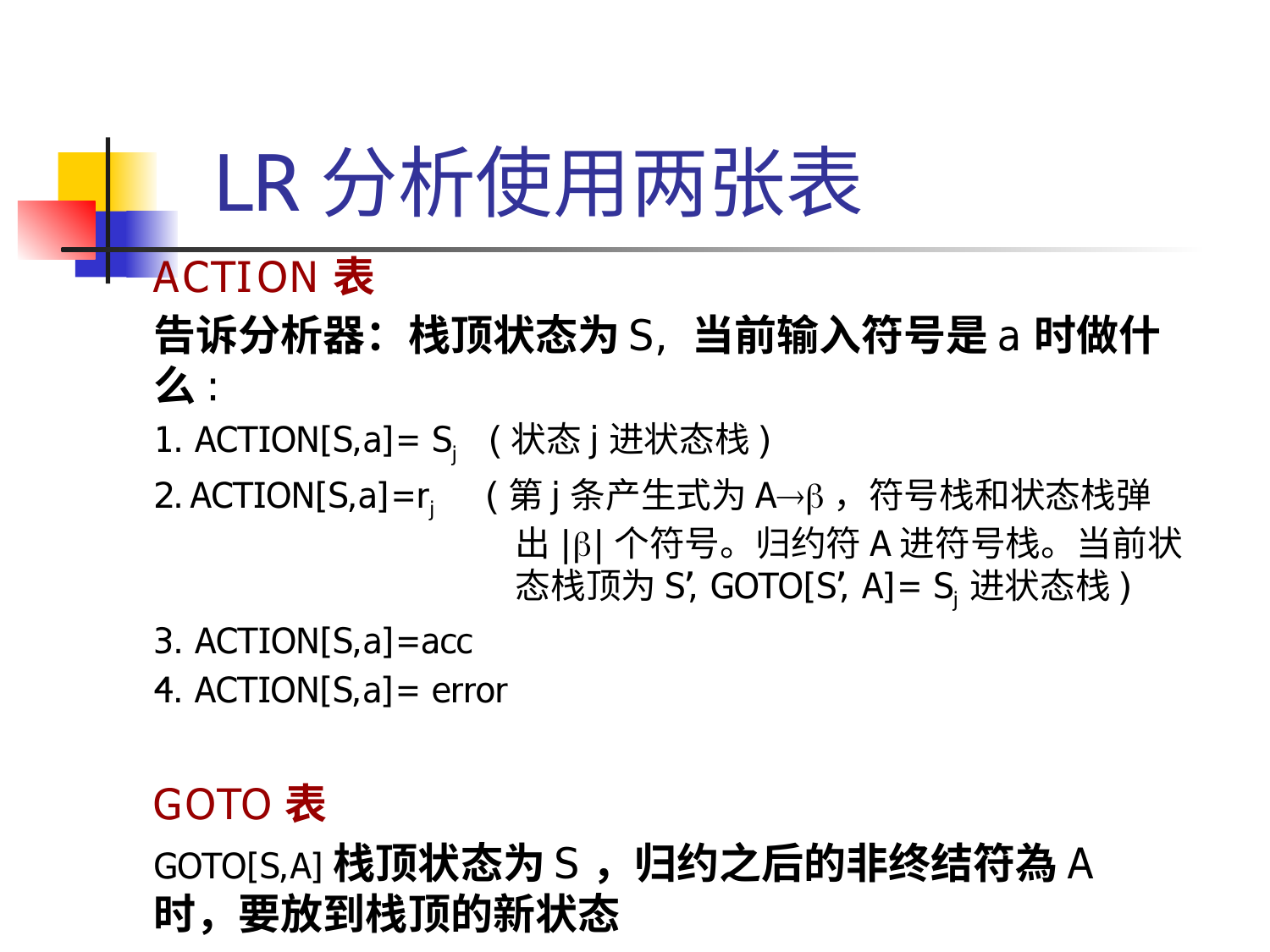

# LR分析使用两张表
ACTION表
告诉分析器：栈顶状态为S, 当前输入符号是a时做什么:
1. ACTION[S,a]= Sj     (状态j进状态栈)
2. ACTION[S,a]=rj        (第j条产生式为A→β，符号栈和状态栈弹出|β|个符号。归约符A进符号栈。当前状态栈顶为S’, GOTO[S’, A]= Sj进状态栈)
3. ACTION[S,a]=acc
4. ACTION[S,a]= error

GOTO表
GOTO[S,A]栈顶状态为S，归约之后的非终结符為A时，要放到栈顶的新状态